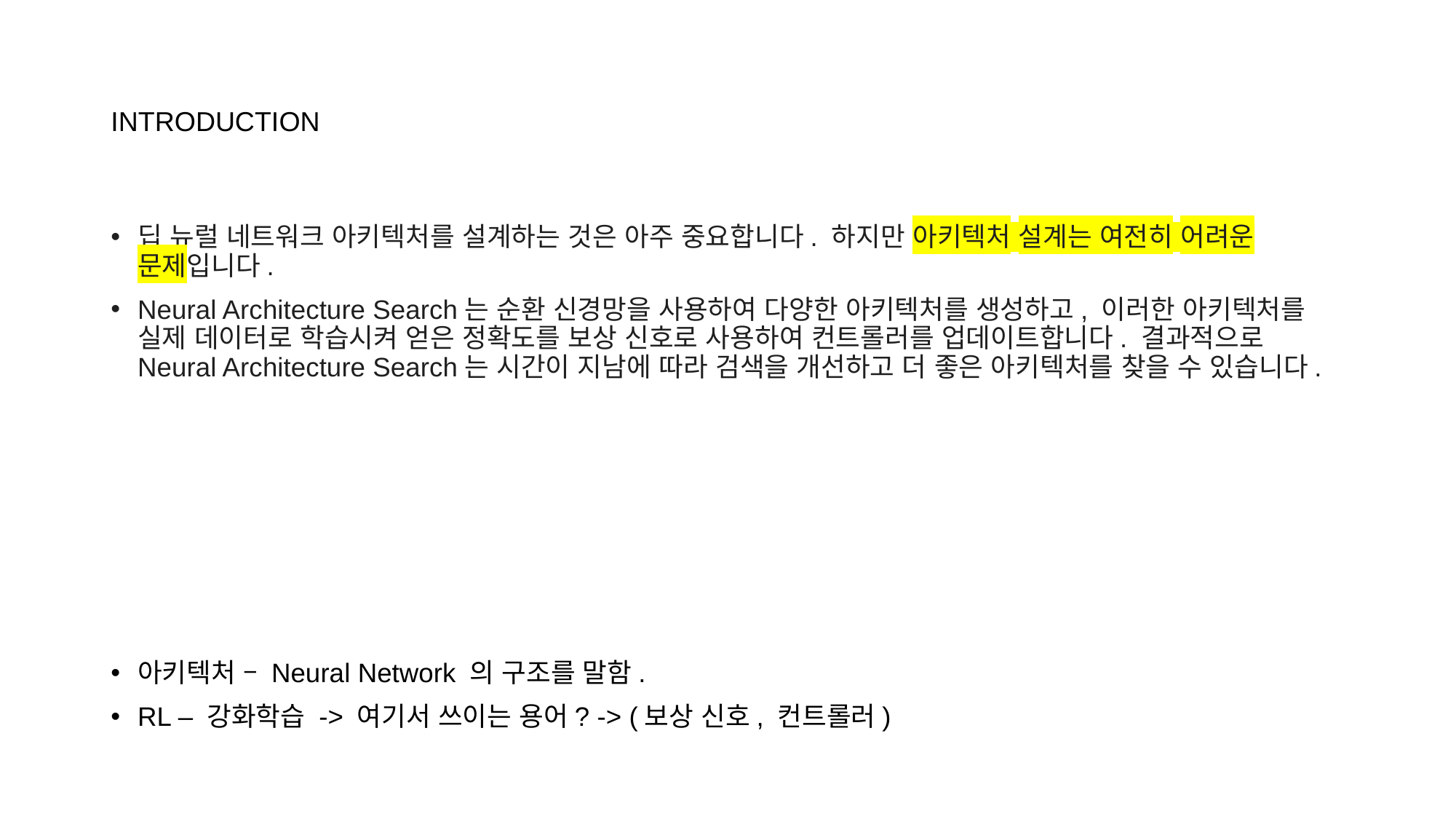

# INTRODUCTION
딥 뉴럴 네트워크 아키텍처를 설계하는 것은 아주 중요합니다. 하지만 아키텍처 설계는 여전히 어려운 문제입니다.
Neural Architecture Search는 순환 신경망을 사용하여 다양한 아키텍처를 생성하고, 이러한 아키텍처를 실제 데이터로 학습시켜 얻은 정확도를 보상 신호로 사용하여 컨트롤러를 업데이트합니다. 결과적으로 Neural Architecture Search는 시간이 지남에 따라 검색을 개선하고 더 좋은 아키텍처를 찾을 수 있습니다.

아키텍처 – Neural Network 의 구조를 말함.
RL – 강화학습 -> 여기서 쓰이는 용어? -> (보상 신호, 컨트롤러)